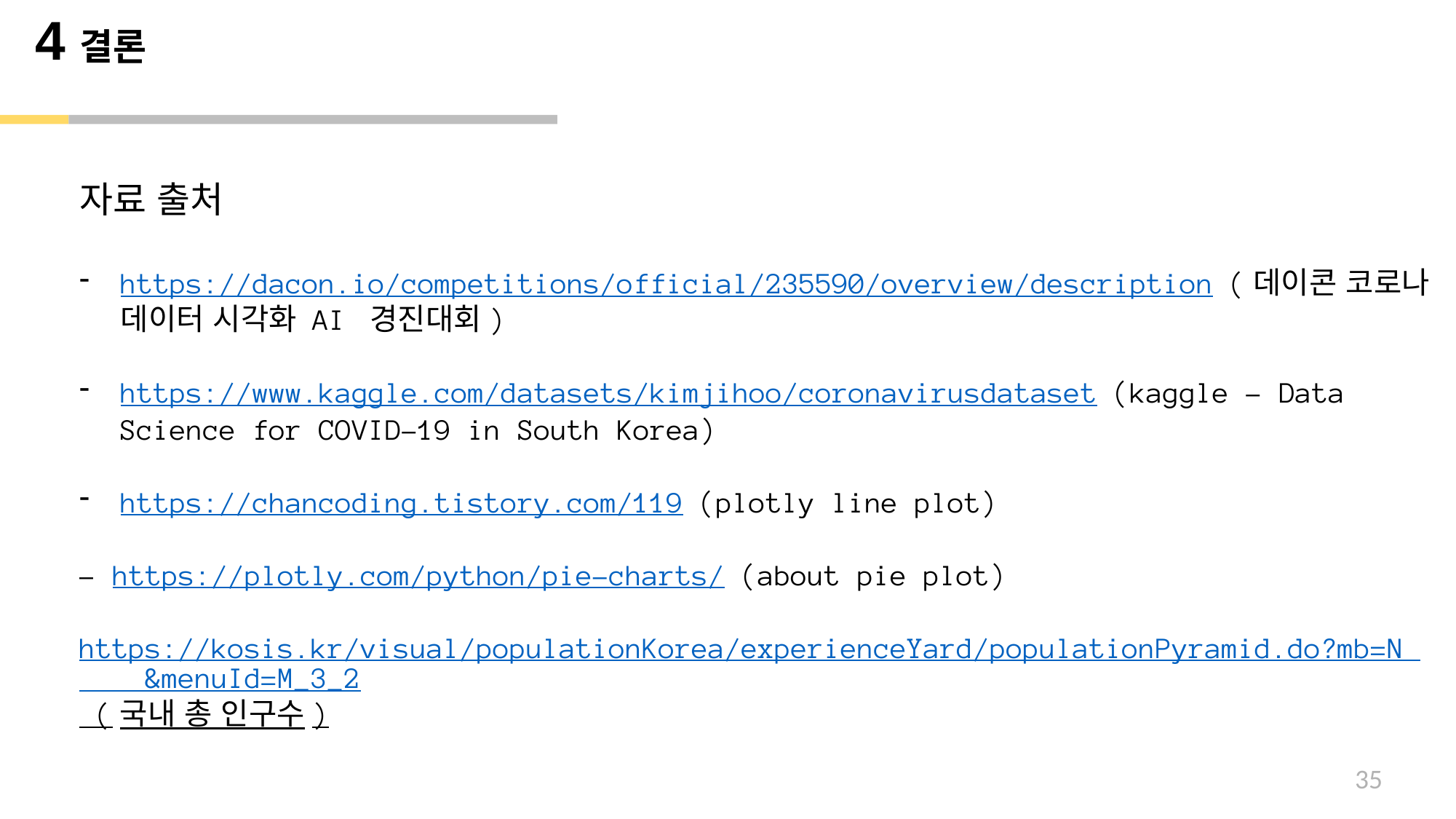

# 결론
4

자료 출처

https://dacon.io/competitions/official/235590/overview/description (데이콘 코로나 데이터 시각화 AI 경진대회)

https://www.kaggle.com/datasets/kimjihoo/coronavirusdataset (kaggle - Data Science for COVID-19 in South Korea)

https://chancoding.tistory.com/119 (plotly line plot)

- https://plotly.com/python/pie-charts/ (about pie plot)
     https://kosis.kr/visual/populationKorea/experienceYard/populationPyramid.do?mb=N     &menuId=M_3_2 (국내 총 인구수)
35